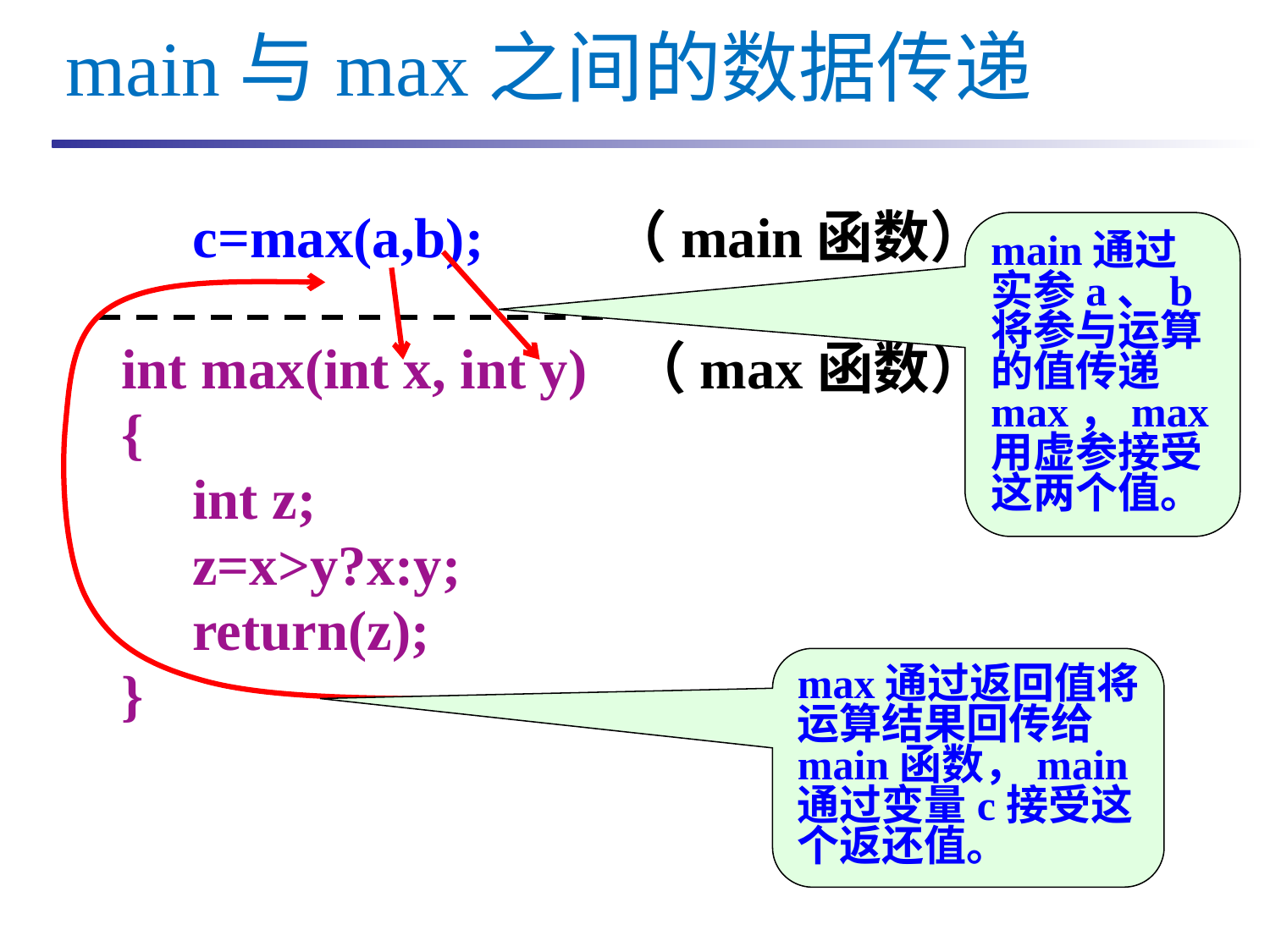

main与max之间的数据传递
     c=max(a,b);        （main函数）

int max(int x, int y)  （max函数）
{
     int z;
     z=x>y?x:y;
     return(z);
}
main通过实参a、b将参与运算的值传递max，max用虚参接受这两个值。

max通过返回值将运算结果回传给main函数，main通过变量c接受这个返还值。